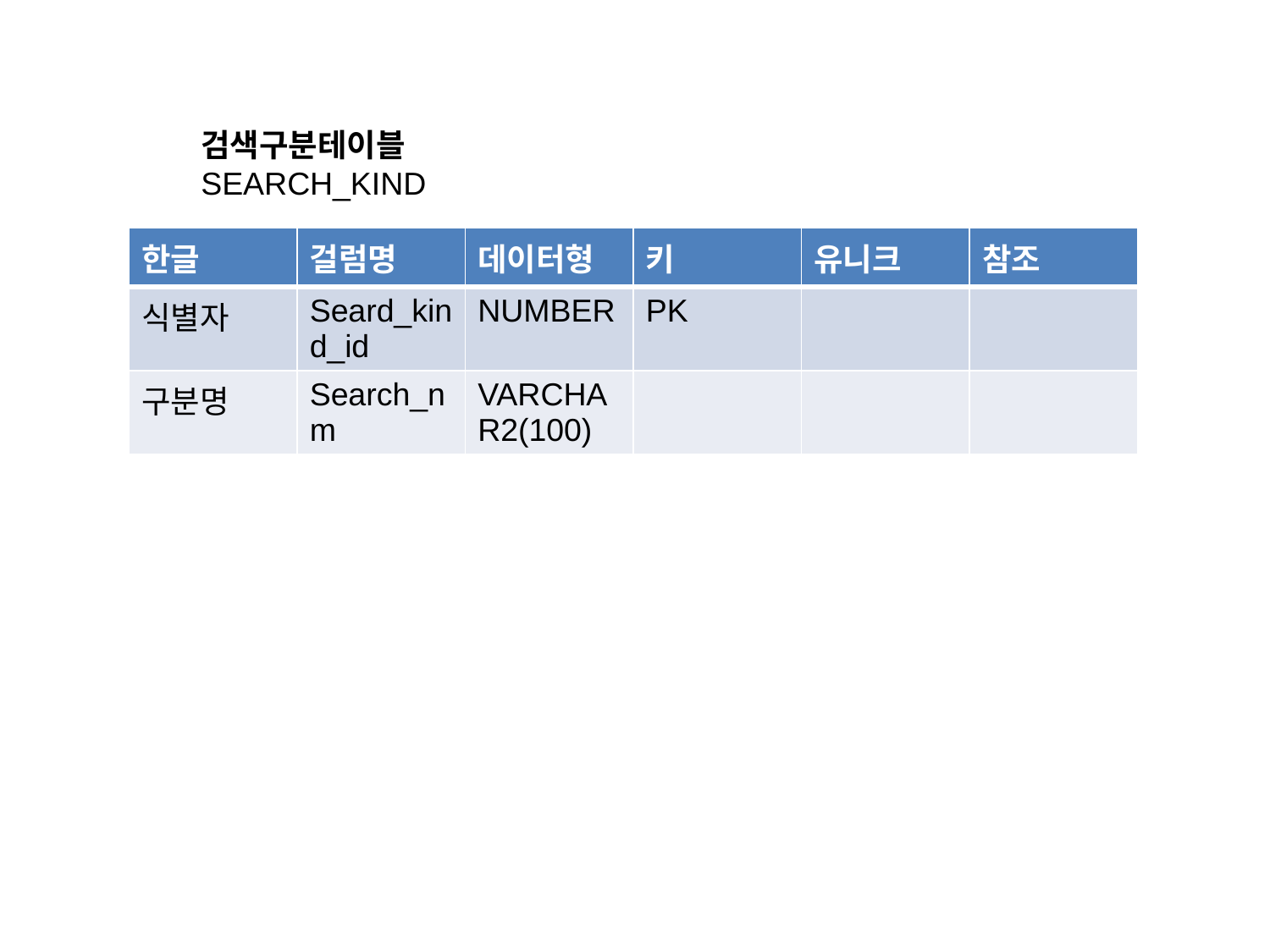

검색구분테이블
SEARCH_KIND
| 한글 | 걸럼명 | 데이터형 | 키 | 유니크 | 참조 |
| --- | --- | --- | --- | --- | --- |
| 식별자 | Seard\_kind\_id | NUMBER | PK |  |  |
| 구분명 | Search\_nm | VARCHAR2(100) |  |  |  |